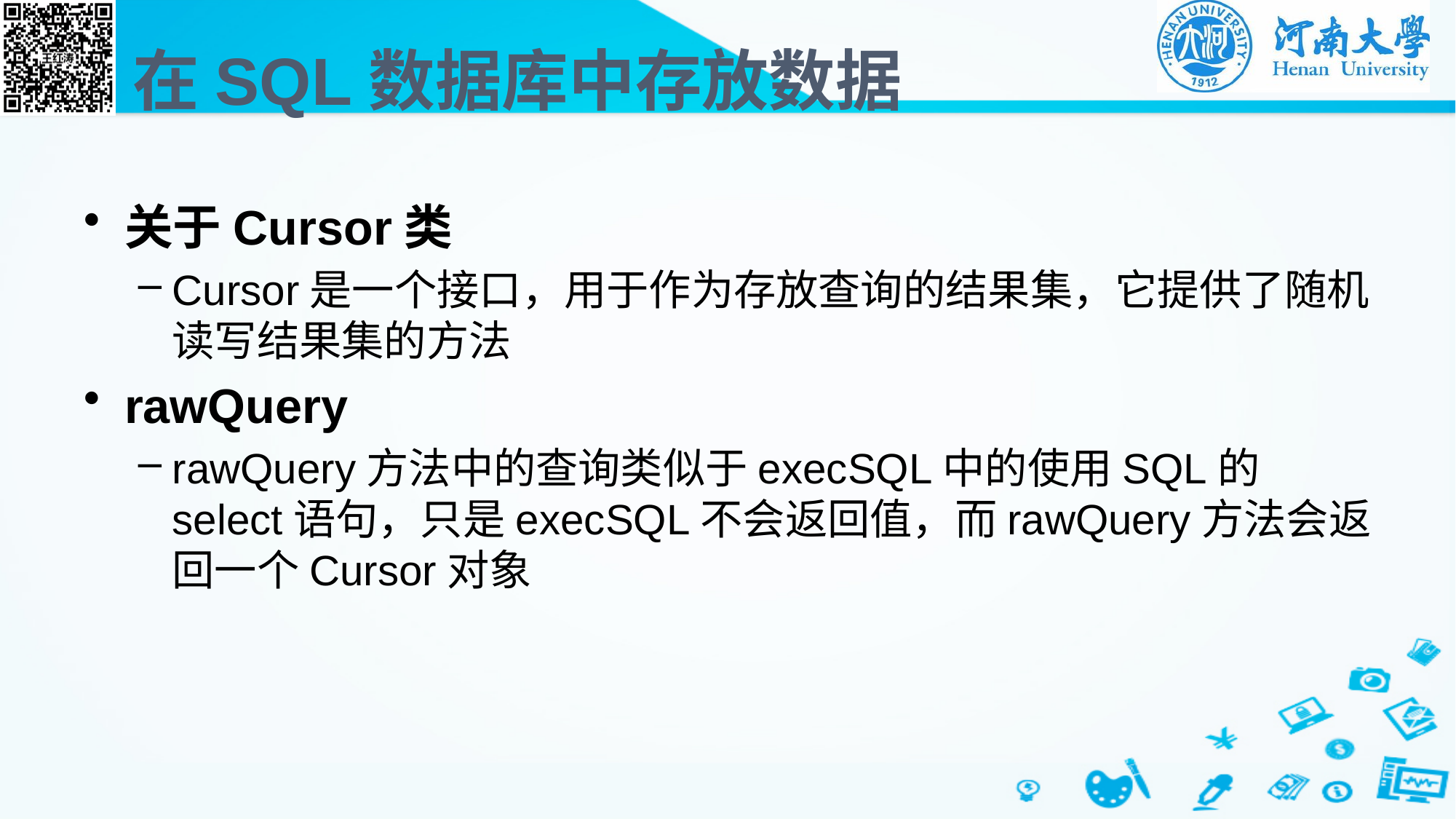

# 在SQL数据库中存放数据
关于Cursor类
Cursor是一个接口，用于作为存放查询的结果集，它提供了随机读写结果集的方法
rawQuery
rawQuery方法中的查询类似于execSQL中的使用SQL的select语句，只是execSQL不会返回值，而rawQuery方法会返回一个Cursor对象